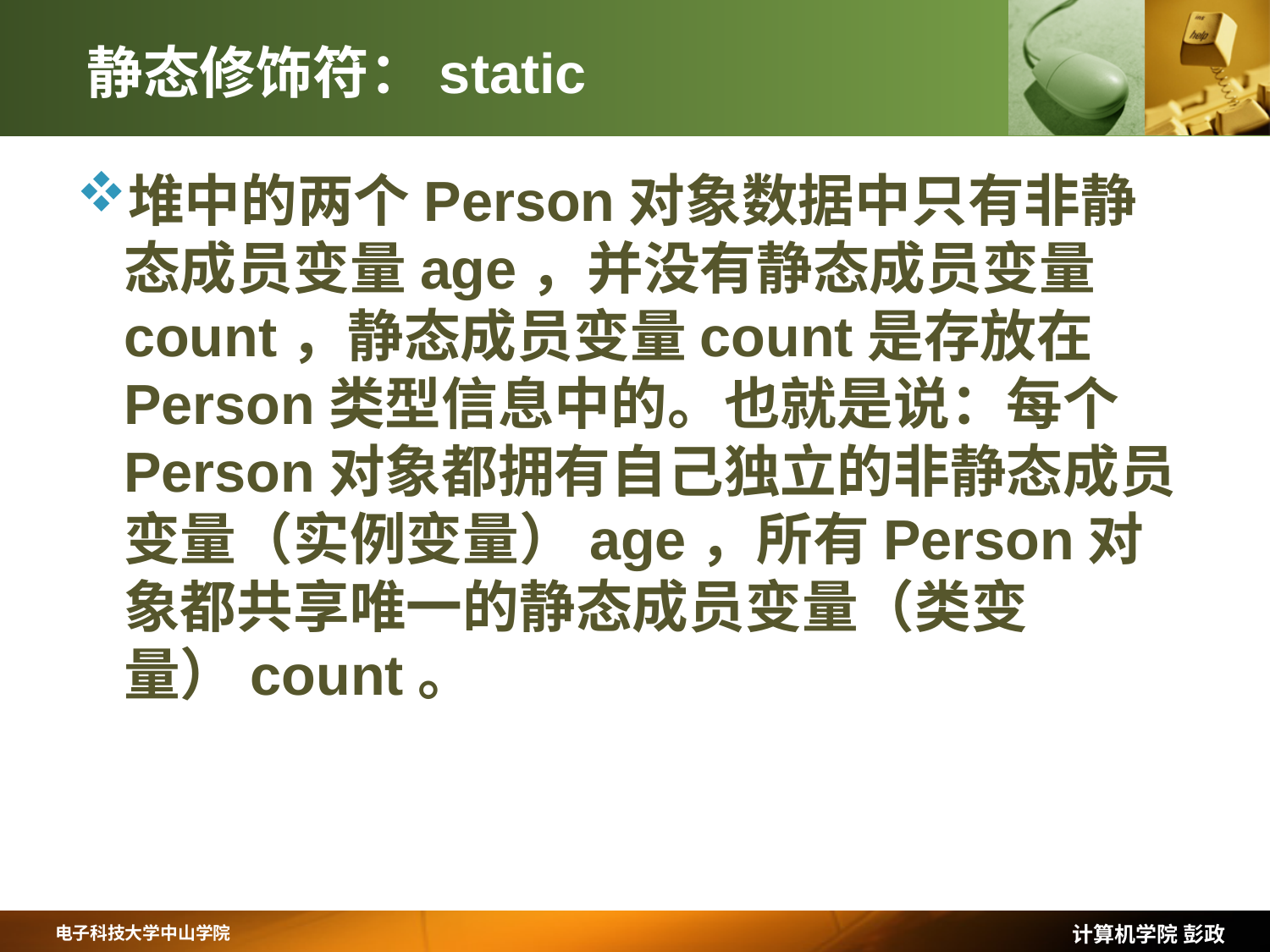

# 静态修饰符：static
堆中的两个Person对象数据中只有非静态成员变量age，并没有静态成员变量count，静态成员变量count是存放在Person类型信息中的。也就是说：每个Person对象都拥有自己独立的非静态成员变量（实例变量）age，所有Person对象都共享唯一的静态成员变量（类变量）count。
计算机学院 彭政
电子科技大学中山学院